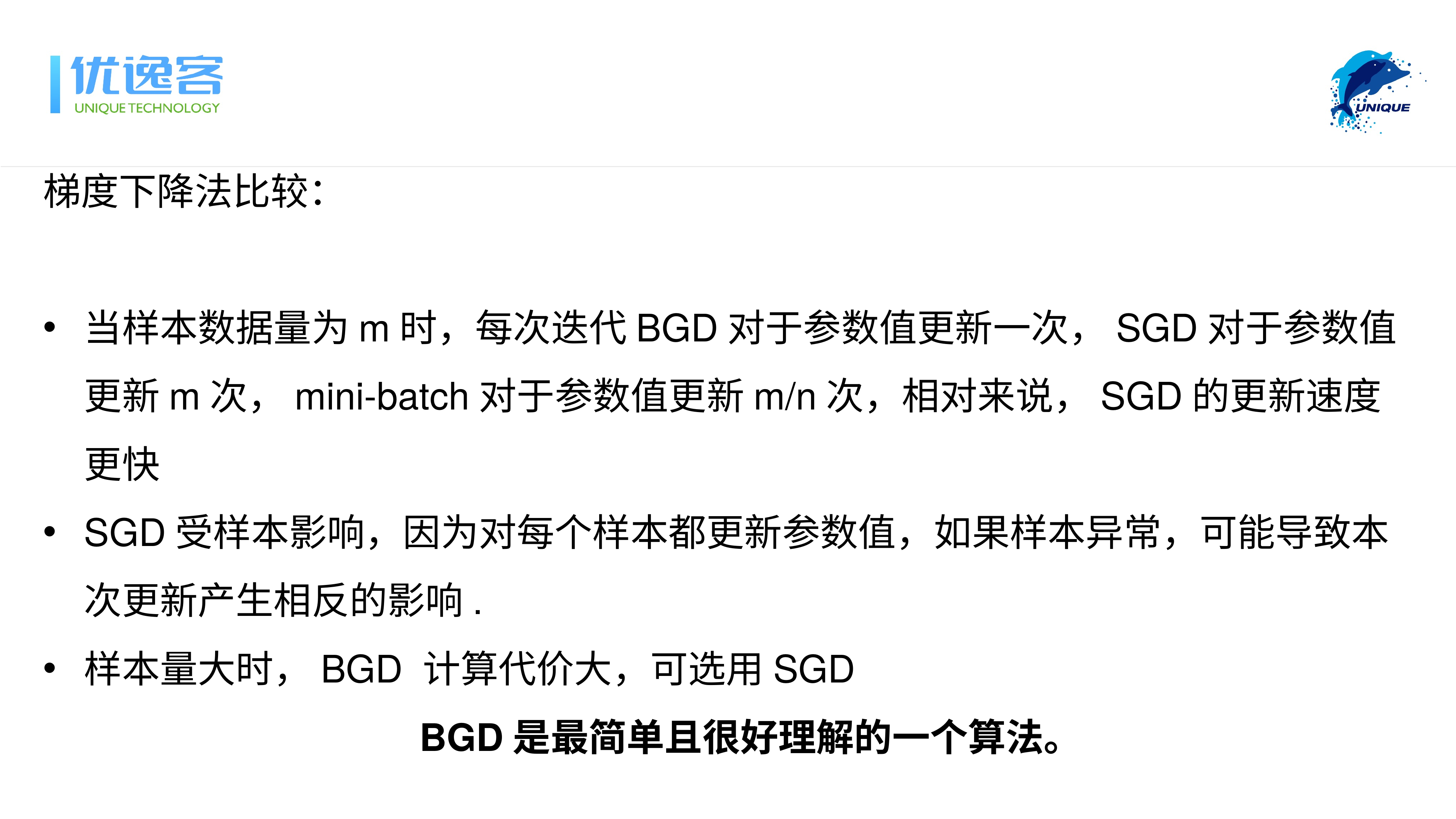

梯度下降法比较：

当样本数据量为m时，每次迭代BGD对于参数值更新一次，SGD对于参数值更新m次，mini-batch对于参数值更新m/n次，相对来说，SGD的更新速度更快
SGD受样本影响，因为对每个样本都更新参数值，如果样本异常，可能导致本次更新产生相反的影响.
样本量大时，BGD 计算代价大，可选用SGD
BGD是最简单且很好理解的一个算法。